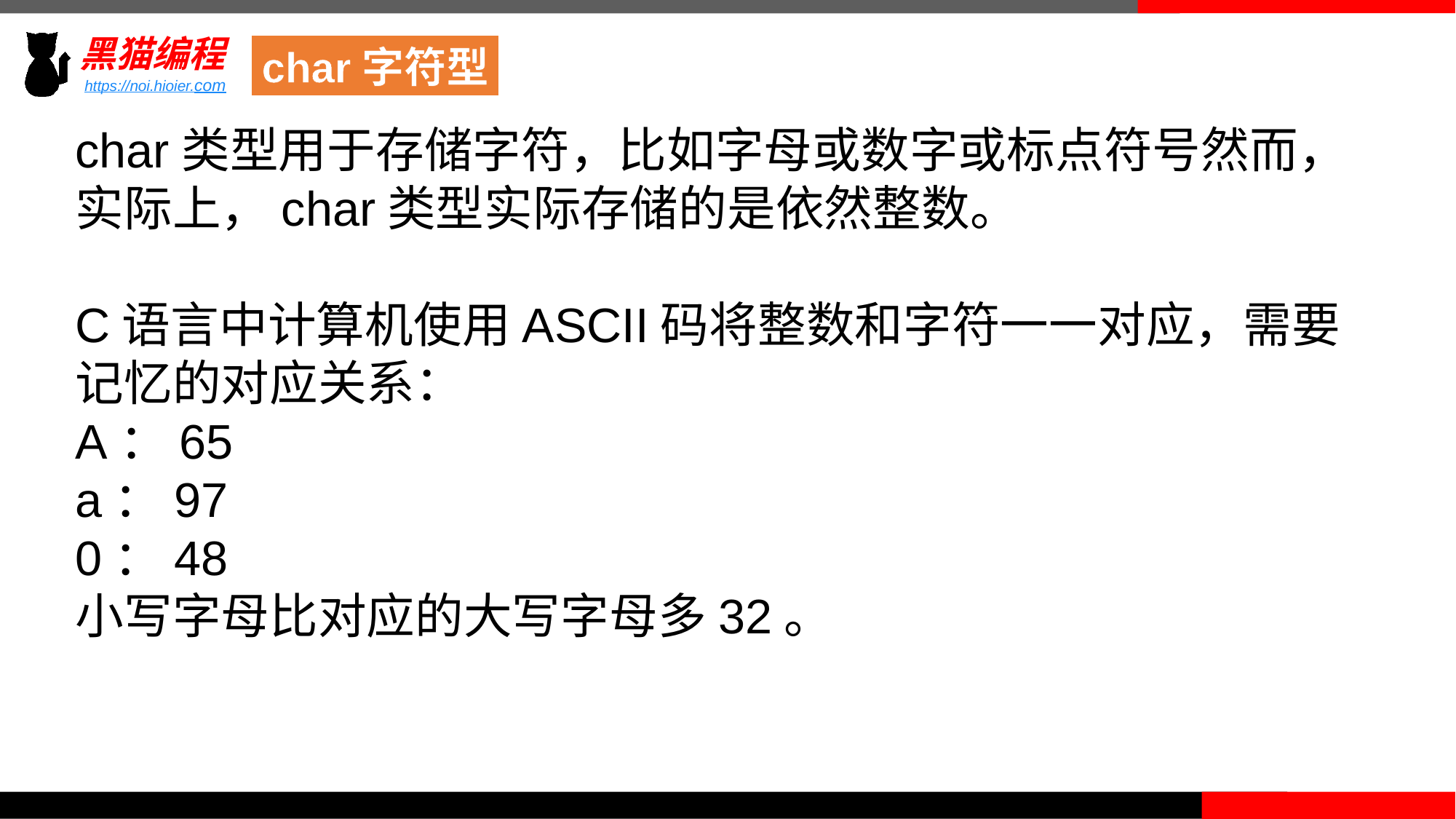

char字符型
char类型用于存储字符，比如字母或数字或标点符号然而，
实际上，char类型实际存储的是依然整数。

C语言中计算机使用ASCII码将整数和字符一一对应，需要
记忆的对应关系：
A：65
a：97
0：48
小写字母比对应的大写字母多32。